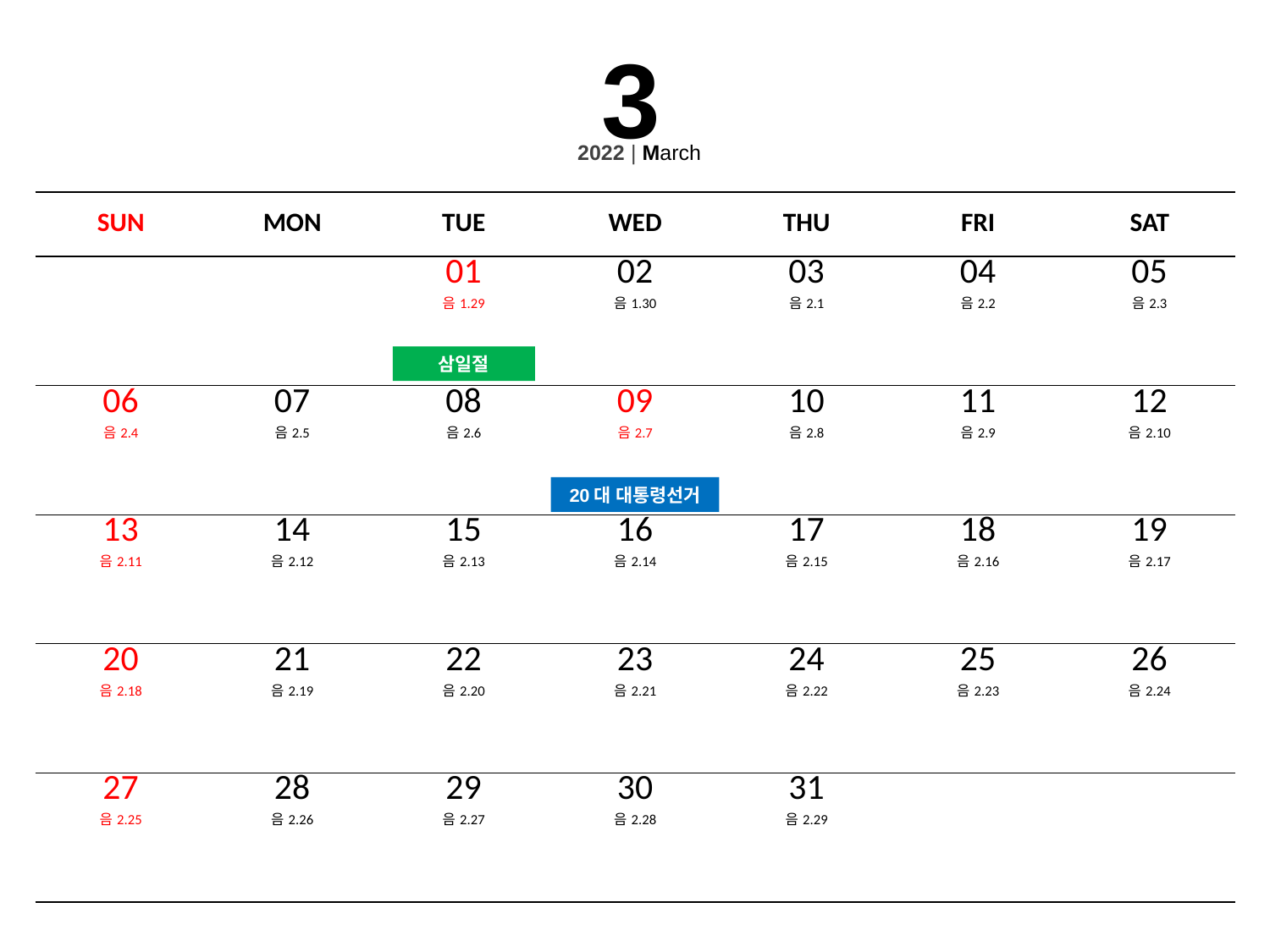

3
2022 | March
| SUN | MON | TUE | WED | THU | FRI | SAT |
| --- | --- | --- | --- | --- | --- | --- |
|  |  | 01 음1.29 | 02 음1.30 | 03 음2.1 | 04 음2.2 | 05 음2.3 |
| 06 음2.4 | 07 음2.5 | 08 음2.6 | 09 음2.7 | 10 음2.8 | 11 음2.9 | 12 음2.10 |
| 13 음2.11 | 14 음2.12 | 15 음2.13 | 16 음2.14 | 17 음2.15 | 18 음2.16 | 19 음2.17 |
| 20 음2.18 | 21 음2.19 | 22 음2.20 | 23 음2.21 | 24 음2.22 | 25 음2.23 | 26 음2.24 |
| 27 음2.25 | 28 음2.26 | 29 음2.27 | 30 음2.28 | 31 음2.29 |  |  |
삼일절
20대 대통령선거